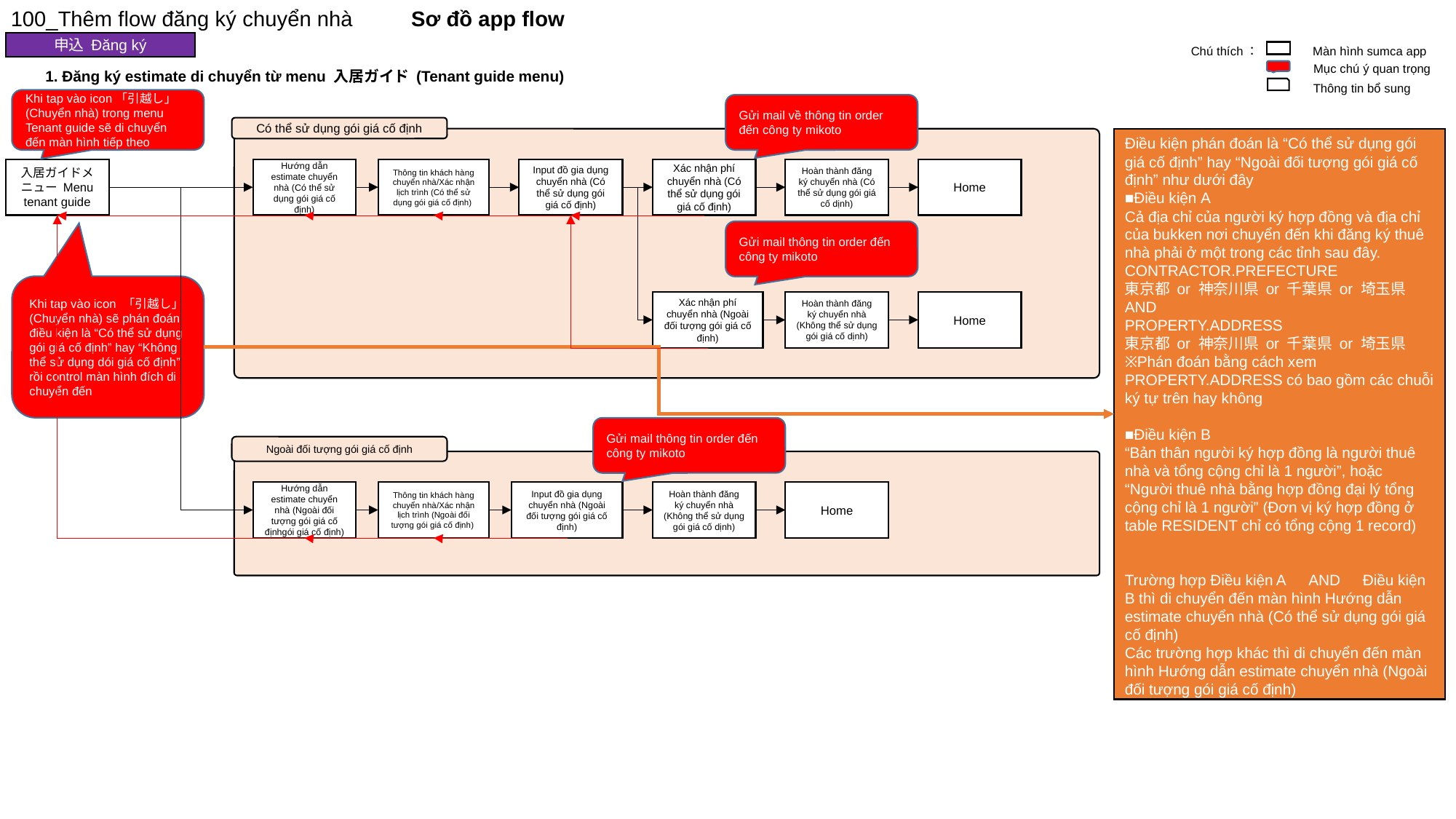

100_Thêm flow đăng ký chuyển nhà
Sơ đồ app flow
申込 Đăng ký
Chú thích：
Màn hình sumca app

Mục chú ý quan trọng

1. Đăng ký estimate di chuyển từ menu 入居ガイド (Tenant guide menu)
Thông tin bổ sung

Khi tap vào icon「引越し」(Chuyển nhà) trong menu Tenant guide sẽ di chuyển đến màn hình tiếp theo
Gửi mail về thông tin order đến công ty mikoto
Có thể sử dụng gói giá cố định

Điều kiện phán đoán là “Có thể sử dụng gói giá cố định” hay “Ngoài đối tượng gói giá cố định” như dưới đây
■Điều kiện A
Cả địa chỉ của người ký hợp đồng và địa chỉ của bukken nơi chuyển đến khi đăng ký thuê nhà phải ở một trong các tỉnh sau đây.
CONTRACTOR.PREFECTURE
東京都 or 神奈川県 or 千葉県 or 埼玉県
AND
PROPERTY.ADDRESS
東京都 or 神奈川県 or 千葉県 or 埼玉県
※Phán đoán bằng cách xem PROPERTY.ADDRESS có bao gồm các chuỗi ký tự trên hay không

■Điều kiện B
“Bản thân người ký hợp đồng là người thuê nhà và tổng cộng chỉ là 1 người”, hoặc “Người thuê nhà bằng hợp đồng đại lý tổng cộng chỉ là 1 người” (Đơn vị ký hợp đồng ở table RESIDENT chỉ có tổng cộng 1 record)

Trường hợp Điều kiện A　AND　Điều kiện B thì di chuyển đến màn hình Hướng dẫn estimate chuyển nhà (Có thể sử dụng gói giá cố định)
Các trường hợp khác thì di chuyển đến màn hình Hướng dẫn estimate chuyển nhà (Ngoài đối tượng gói giá cố định)
入居ガイドメニュー Menu tenant guide
Hướng dẫn estimate chuyển nhà (Có thể sử dụng gói giá cố định)
Thông tin khách hàng chuyển nhà/Xác nhận lịch trình (Có thể sử dụng gói giá cố định)
Input đồ gia dụng chuyển nhà (Có thể sử dụng gói giá cố định)
Xác nhận phí chuyển nhà (Có thể sử dụng gói giá cố định)
Hoàn thành đăng ký chuyển nhà (Có thể sử dụng gói giá cố dịnh)
Home
Gửi mail thông tin order đến công ty mikoto
Khi tap vào icon 「引越し」(Chuyển nhà) sẽ phán đoán điều kiện là “Có thể sử dụng gói giá cố định” hay “Không thể sử dụng dói giá cố định” rồi control màn hình đích di chuyển đến
Xác nhận phí chuyển nhà (Ngoài đối tượng gói giá cố định)
Hoàn thành đăng ký chuyển nhà (Không thể sử dụng gói giá cố dịnh)
Home
Gửi mail thông tin order đến công ty mikoto
Ngoài đối tượng gói giá cố định

Hướng dẫn estimate chuyển nhà (Ngoài đối tượng gói giá cố địnhgói giá cố định)
Thông tin khách hàng chuyển nhà/Xác nhận lịch trình (Ngoài đối tượng gói giá cố định)
Input đồ gia dụng chuyển nhà (Ngoài đối tượng gói giá cố định)
Hoàn thành đăng ký chuyển nhà (Không thể sử dụng gói giá cố dịnh)
Home